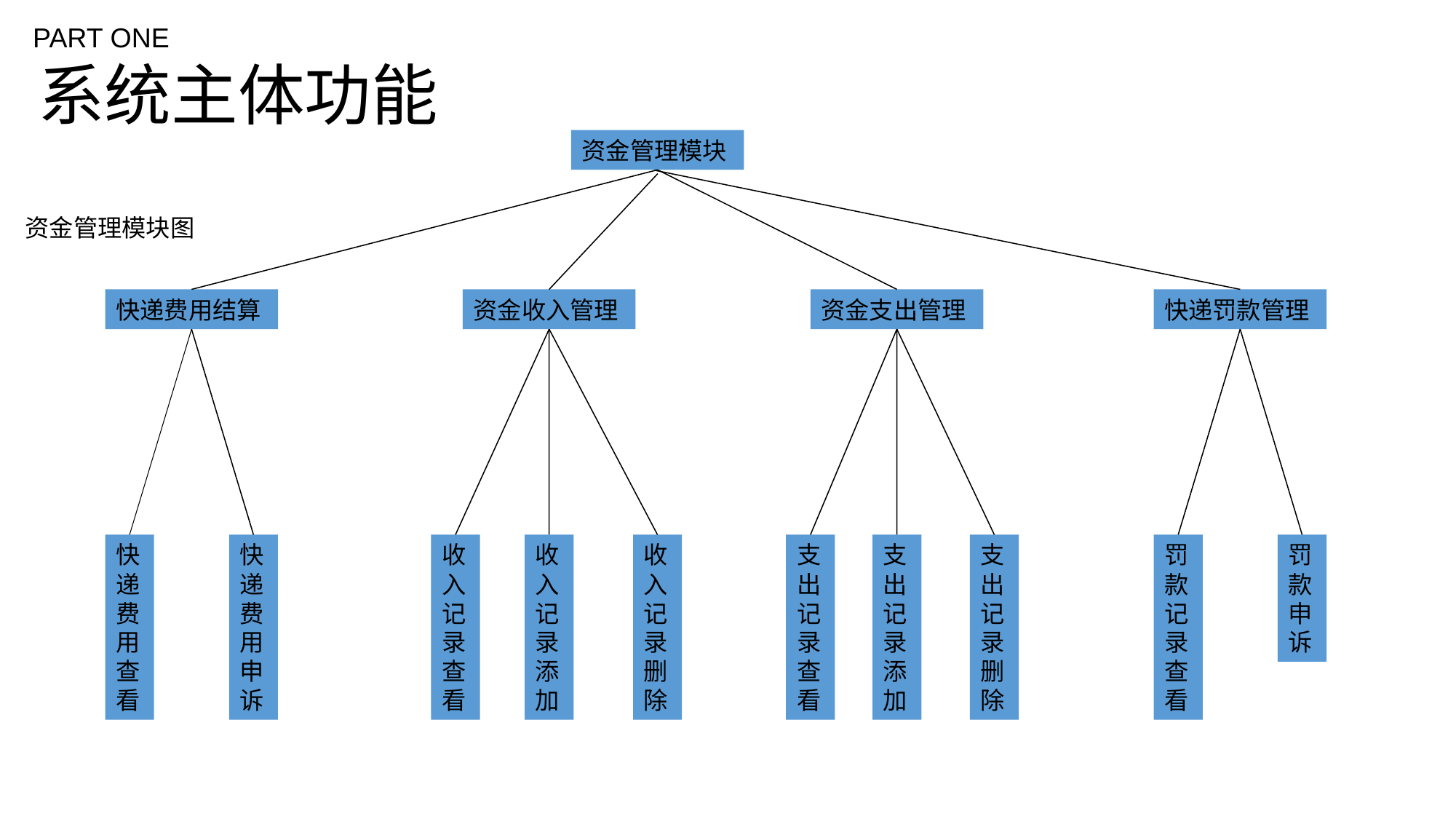

PART ONE
 系统主体功能

资金管理模块图

资金管理模块
快递费用结算
资金收入管理
资金支出管理
快递罚款管理
快递费用查看
快递费用申诉
收入记录查看
收入记录添加
收入记录删除
支出记录查看
支出记录添加
支出记录删除
罚款记录查看
罚款申诉